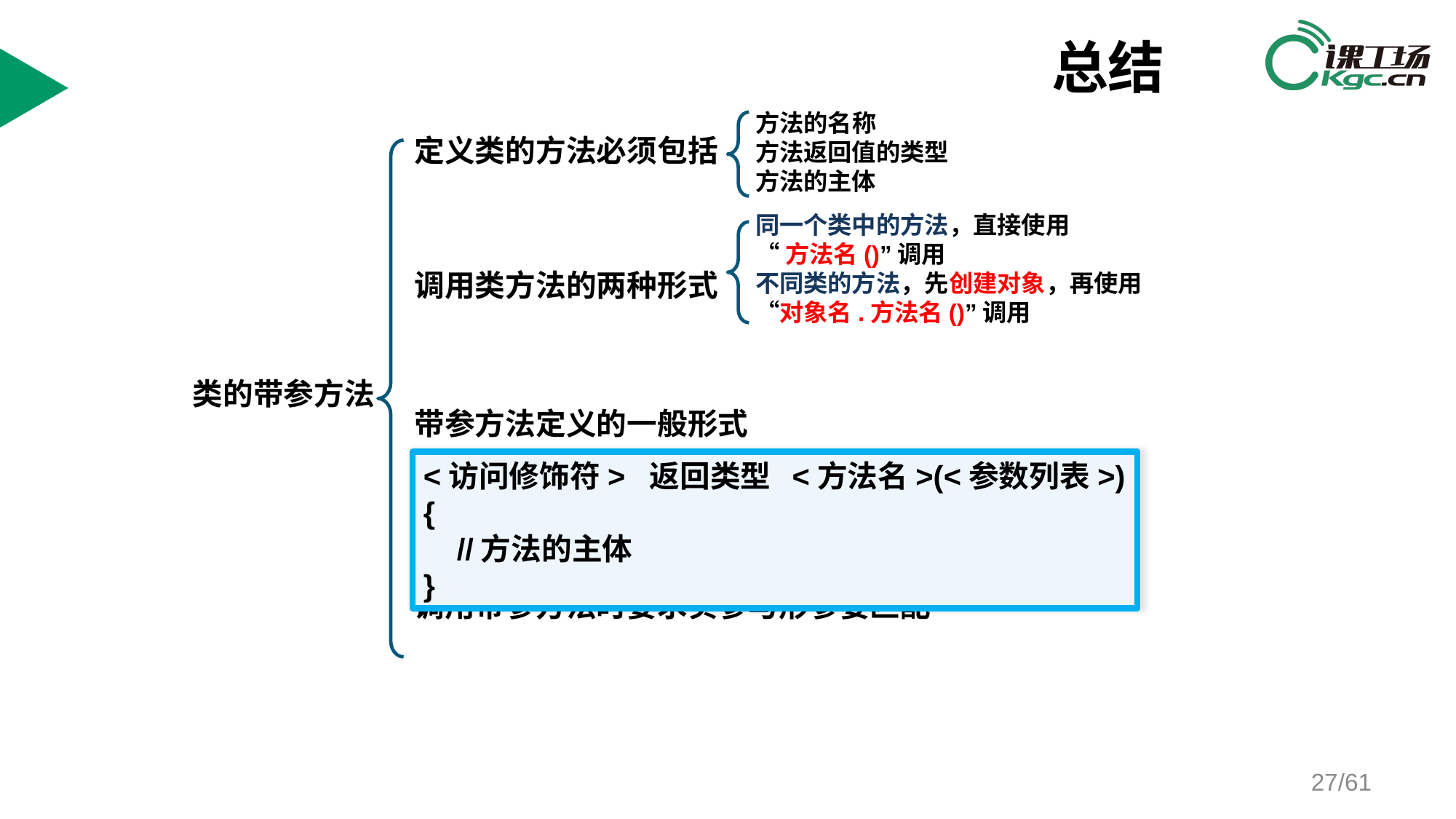

# 总结
方法的名称
方法返回值的类型
方法的主体

定义类的方法必须包括

调用类方法的两种形式

带参方法定义的一般形式

调用带参方法时要求实参与形参要匹配

同一个类中的方法，直接使用
“方法名()”调用
不同类的方法，先创建对象，再使用“对象名.方法名()”调用

类的带参方法
<访问修饰符>  返回类型  <方法名>(<参数列表>) {
    //方法的主体
}
27/61